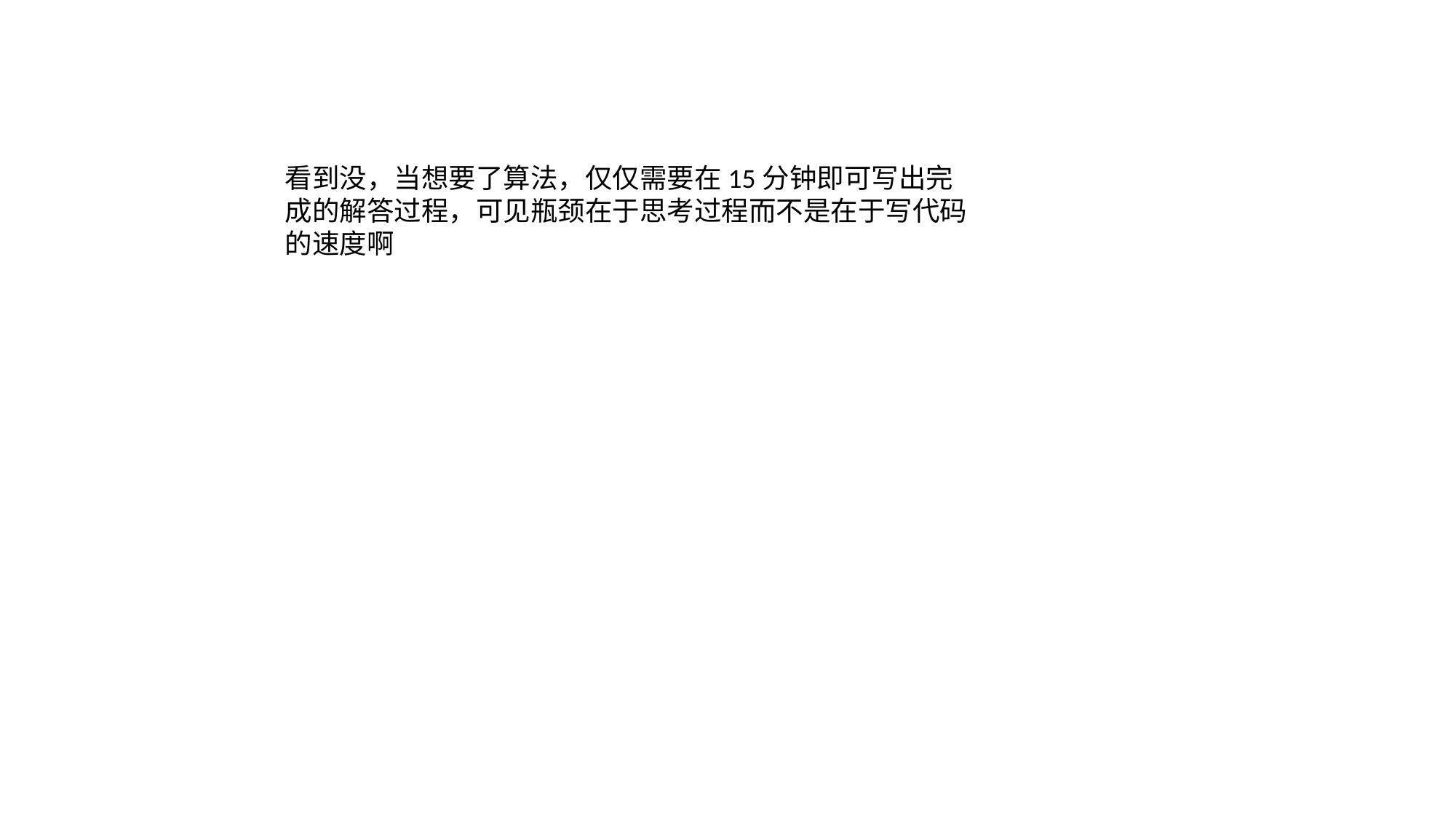

看到没，当想要了算法，仅仅需要在15分钟即可写出完成的解答过程，可见瓶颈在于思考过程而不是在于写代码的速度啊